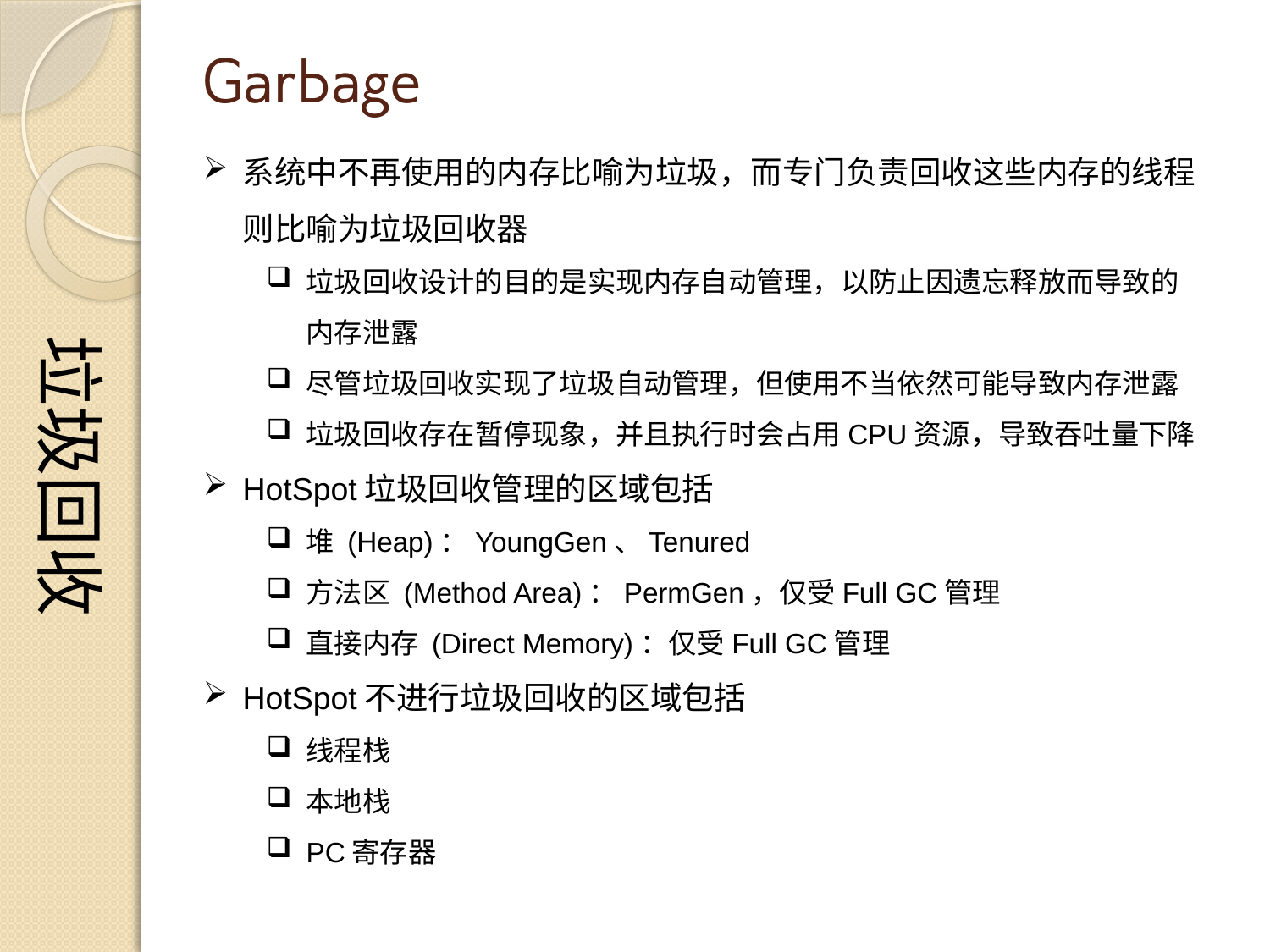

垃圾回收
# Garbage
系统中不再使用的内存比喻为垃圾，而专门负责回收这些内存的线程则比喻为垃圾回收器
垃圾回收设计的目的是实现内存自动管理，以防止因遗忘释放而导致的内存泄露
尽管垃圾回收实现了垃圾自动管理，但使用不当依然可能导致内存泄露
垃圾回收存在暂停现象，并且执行时会占用CPU资源，导致吞吐量下降
HotSpot垃圾回收管理的区域包括
堆 (Heap)：YoungGen、Tenured
方法区 (Method Area)：PermGen，仅受Full GC管理
直接内存 (Direct Memory)：仅受Full GC管理
HotSpot不进行垃圾回收的区域包括
线程栈
本地栈
PC寄存器